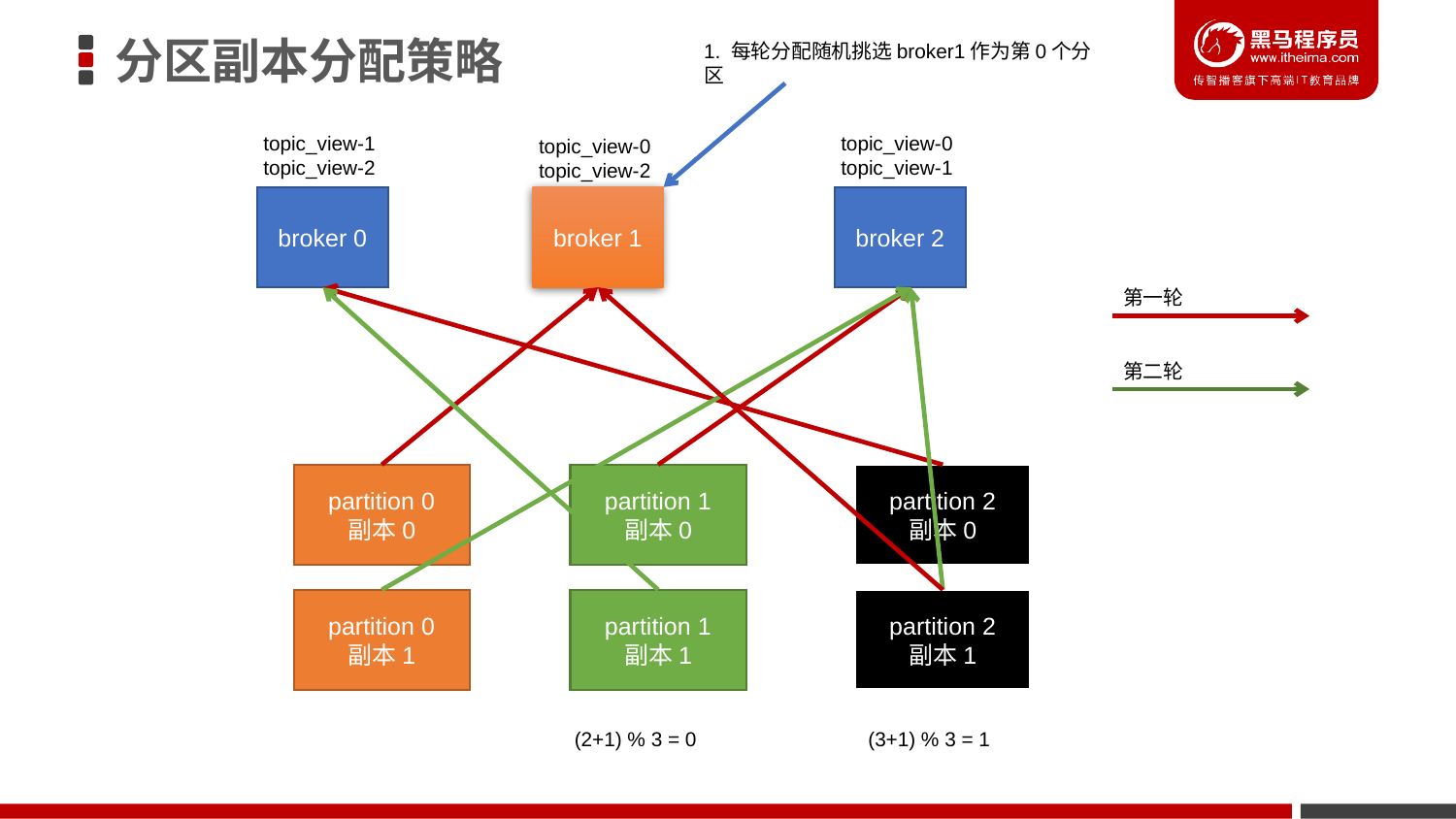

# 分区副本分配策略
1. 每轮分配随机挑选broker1作为第0个分区
topic_view-1
topic_view-2
topic_view-0
topic_view-1
topic_view-0
topic_view-2
broker 0
broker 1
broker 2
第一轮
第二轮
partition 0
副本0
partition 1
副本0
partition 2
副本0
partition 0
副本1
partition 1
副本1
partition 2
副本1
(2+1) % 3 = 0
(3+1) % 3 = 1